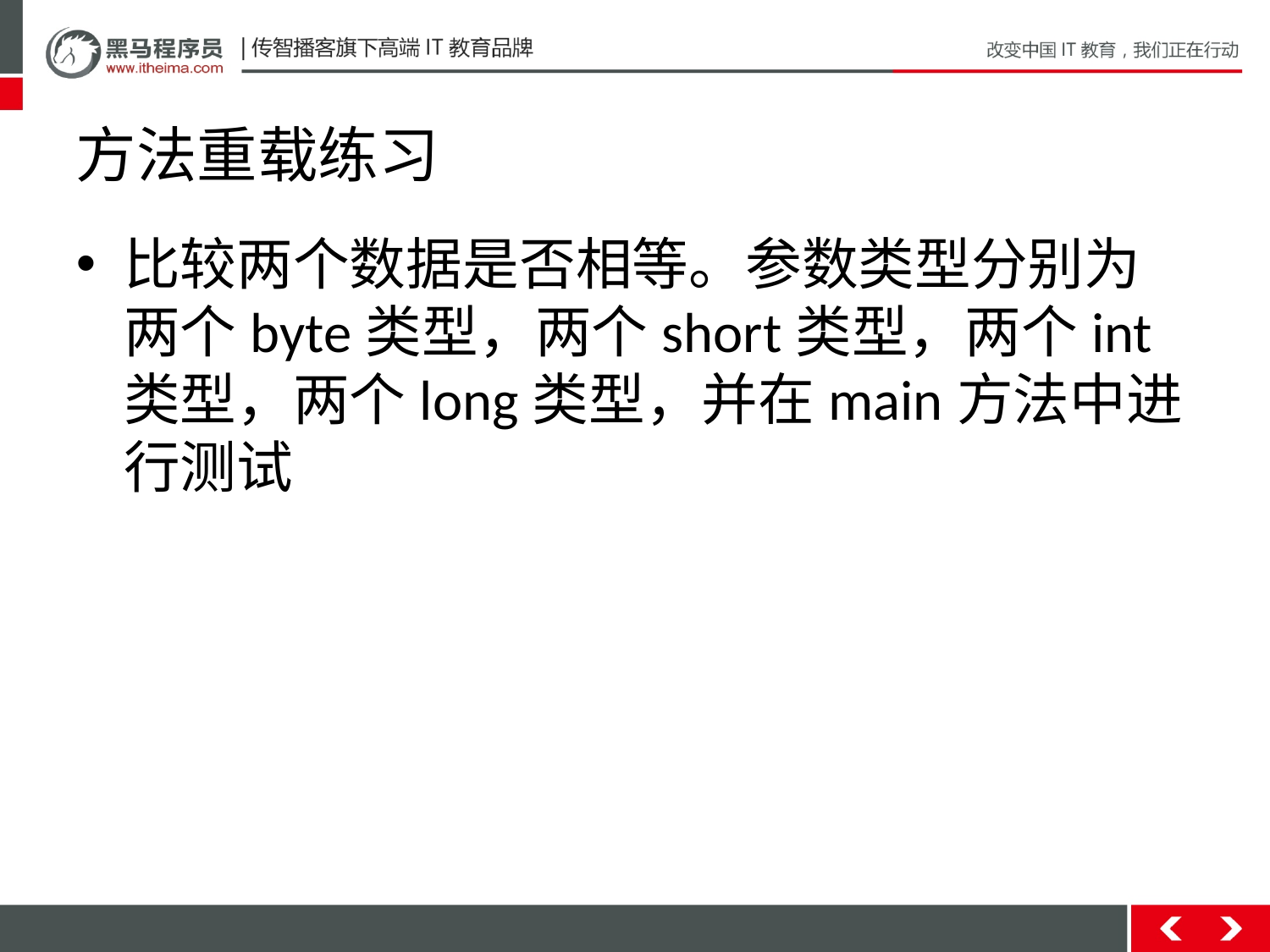

# 方法重载练习
比较两个数据是否相等。参数类型分别为两个byte类型，两个short类型，两个int类型，两个long类型，并在main方法中进行测试